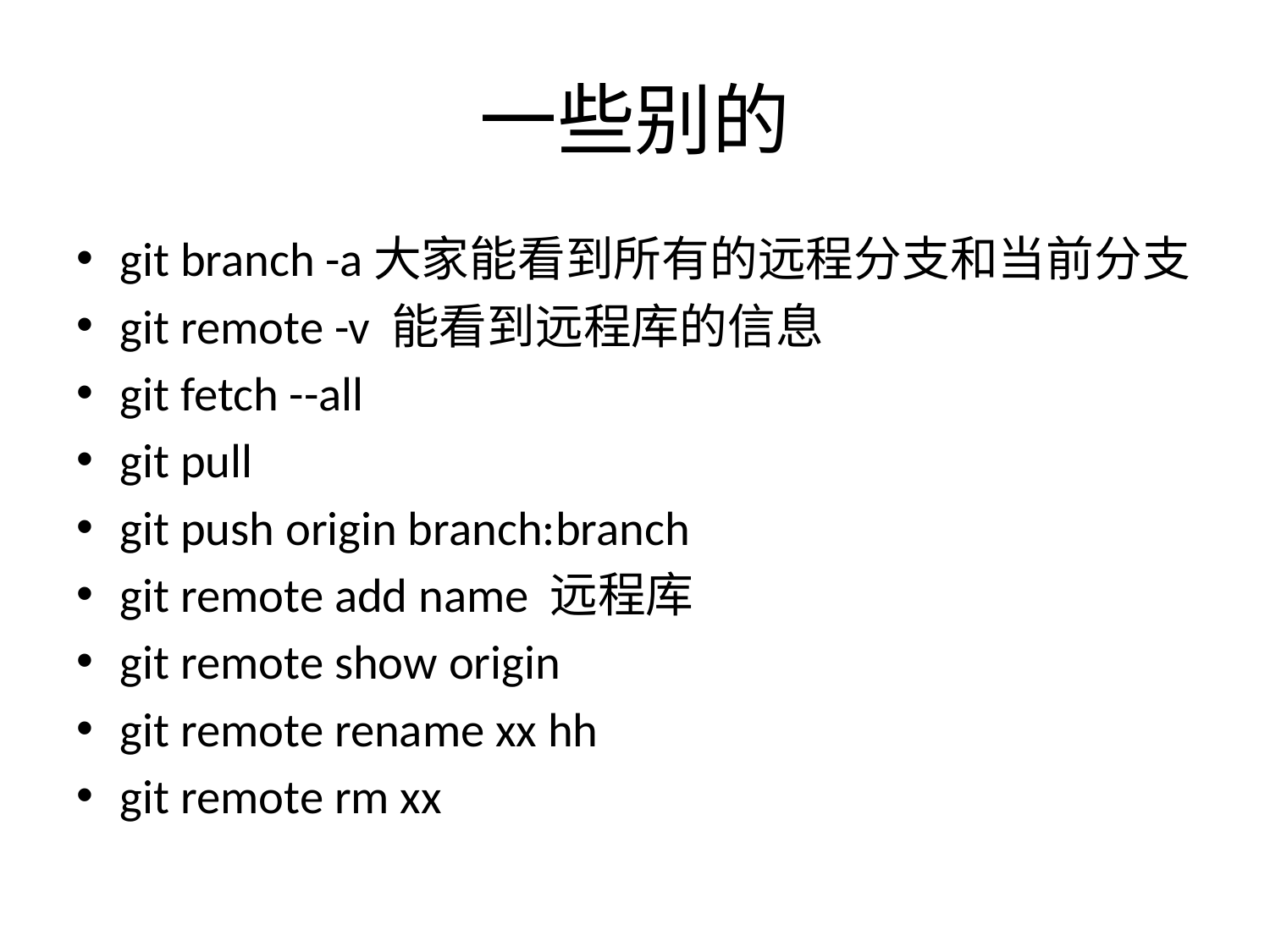

# 一些别的
git branch -a大家能看到所有的远程分支和当前分支
git remote -v 能看到远程库的信息
git fetch --all
git pull
git push origin branch:branch
git remote add name 远程库
git remote show origin
git remote rename xx hh
git remote rm xx